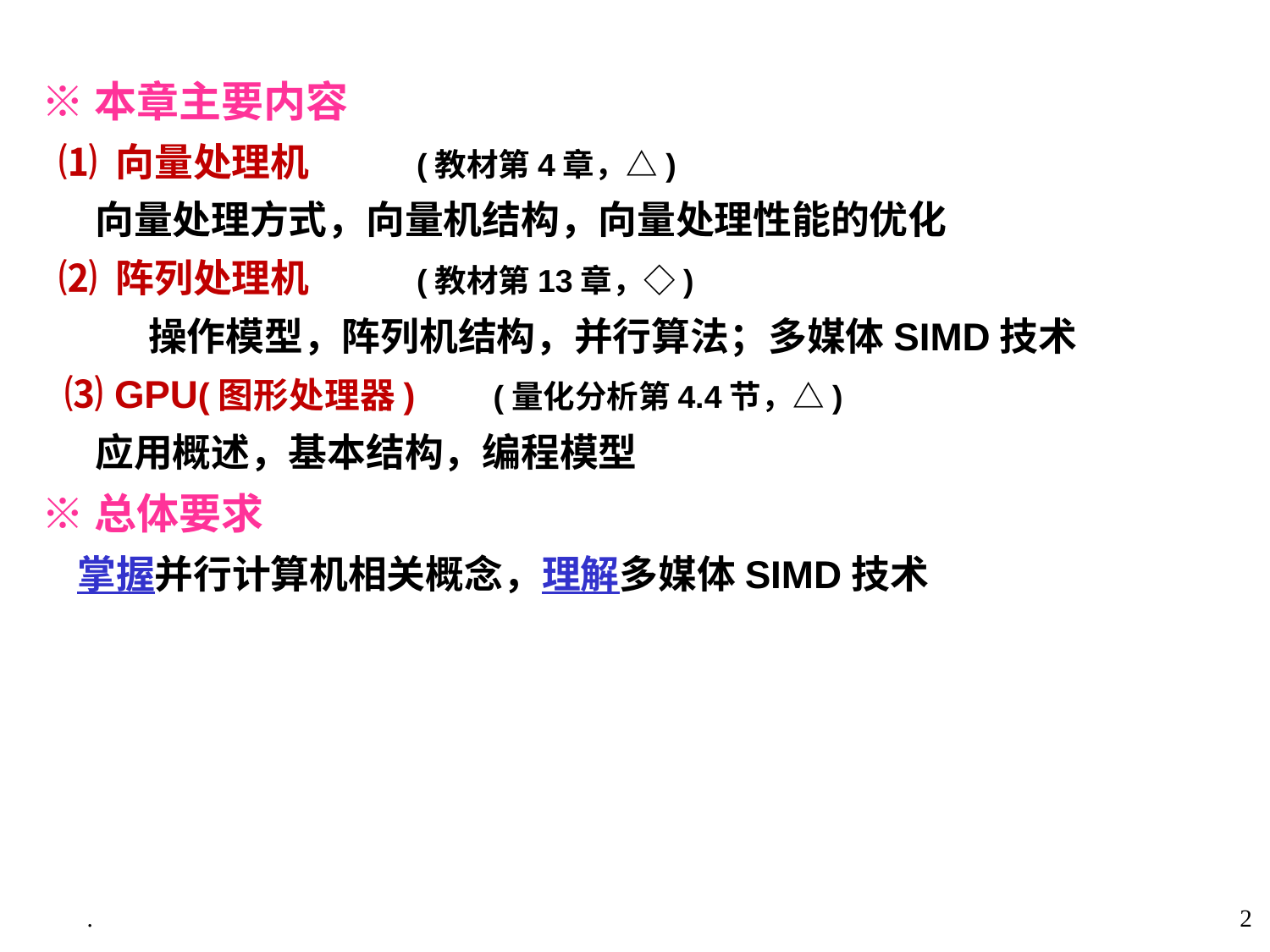

※本章主要内容
   ⑴ 向量处理机           (教材第4章，△)
      向量处理方式，向量机结构，向量处理性能的优化
   ⑵ 阵列处理机           (教材第13章，◇)
            操作模型，阵列机结构，并行算法；多媒体SIMD技术
   ⑶ GPU(图形处理器)        (量化分析第4.4节，△)
      应用概述，基本结构，编程模型
 ※总体要求
    掌握并行计算机相关概念，理解多媒体SIMD技术
.
2